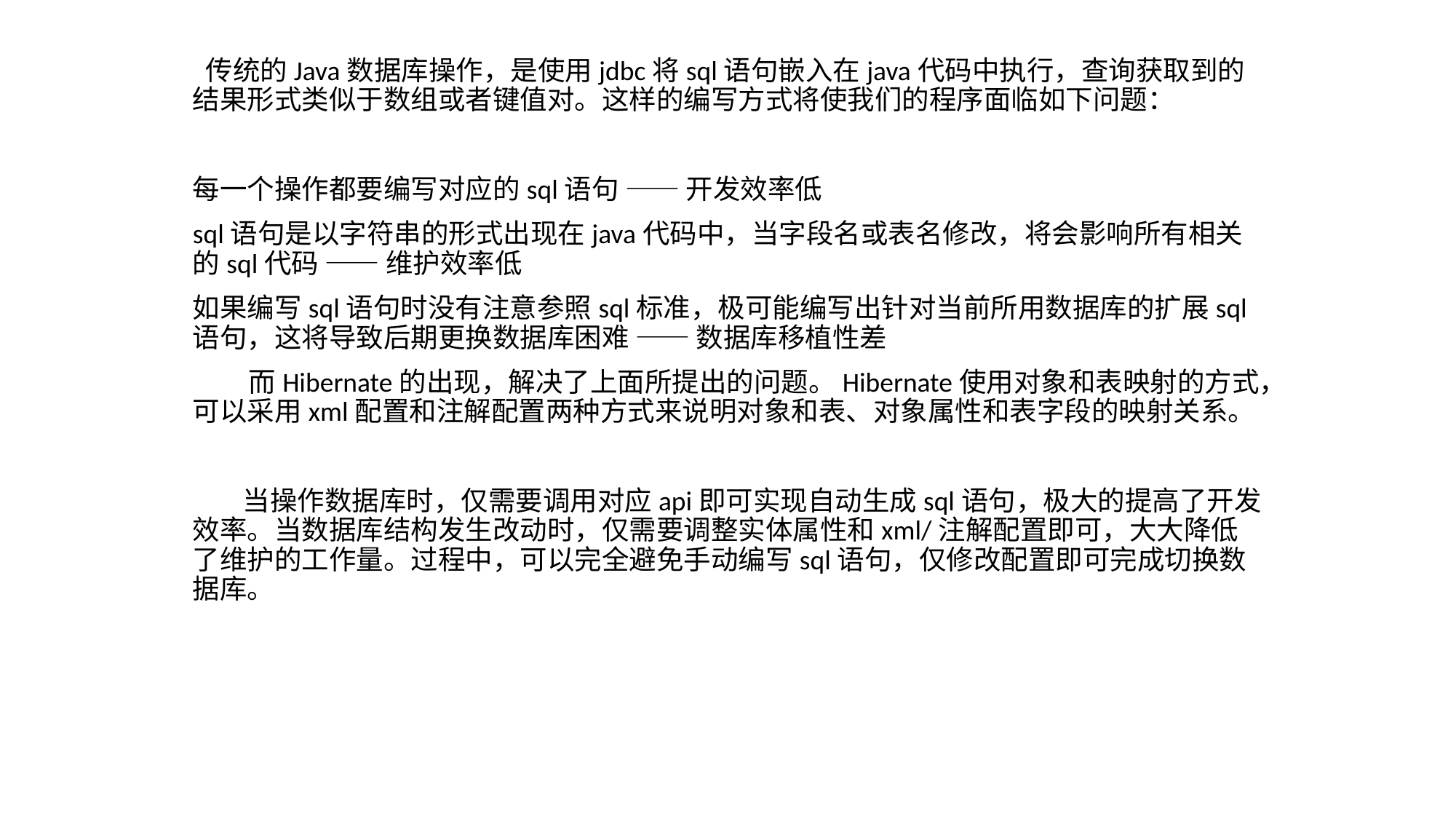

传统的Java数据库操作，是使用jdbc将sql语句嵌入在java代码中执行，查询获取到的结果形式类似于数组或者键值对。这样的编写方式将使我们的程序面临如下问题：

每一个操作都要编写对应的sql语句 —— 开发效率低
sql语句是以字符串的形式出现在java代码中，当字段名或表名修改，将会影响所有相关的sql代码 —— 维护效率低
如果编写sql语句时没有注意参照sql标准，极可能编写出针对当前所用数据库的扩展sql语句，这将导致后期更换数据库困难 —— 数据库移植性差
        而Hibernate的出现，解决了上面所提出的问题。Hibernate使用对象和表映射的方式，可以采用xml配置和注解配置两种方式来说明对象和表、对象属性和表字段的映射关系。

       当操作数据库时，仅需要调用对应api即可实现自动生成sql语句，极大的提高了开发效率。当数据库结构发生改动时，仅需要调整实体属性和xml/注解配置即可，大大降低了维护的工作量。过程中，可以完全避免手动编写sql语句，仅修改配置即可完成切换数据库。